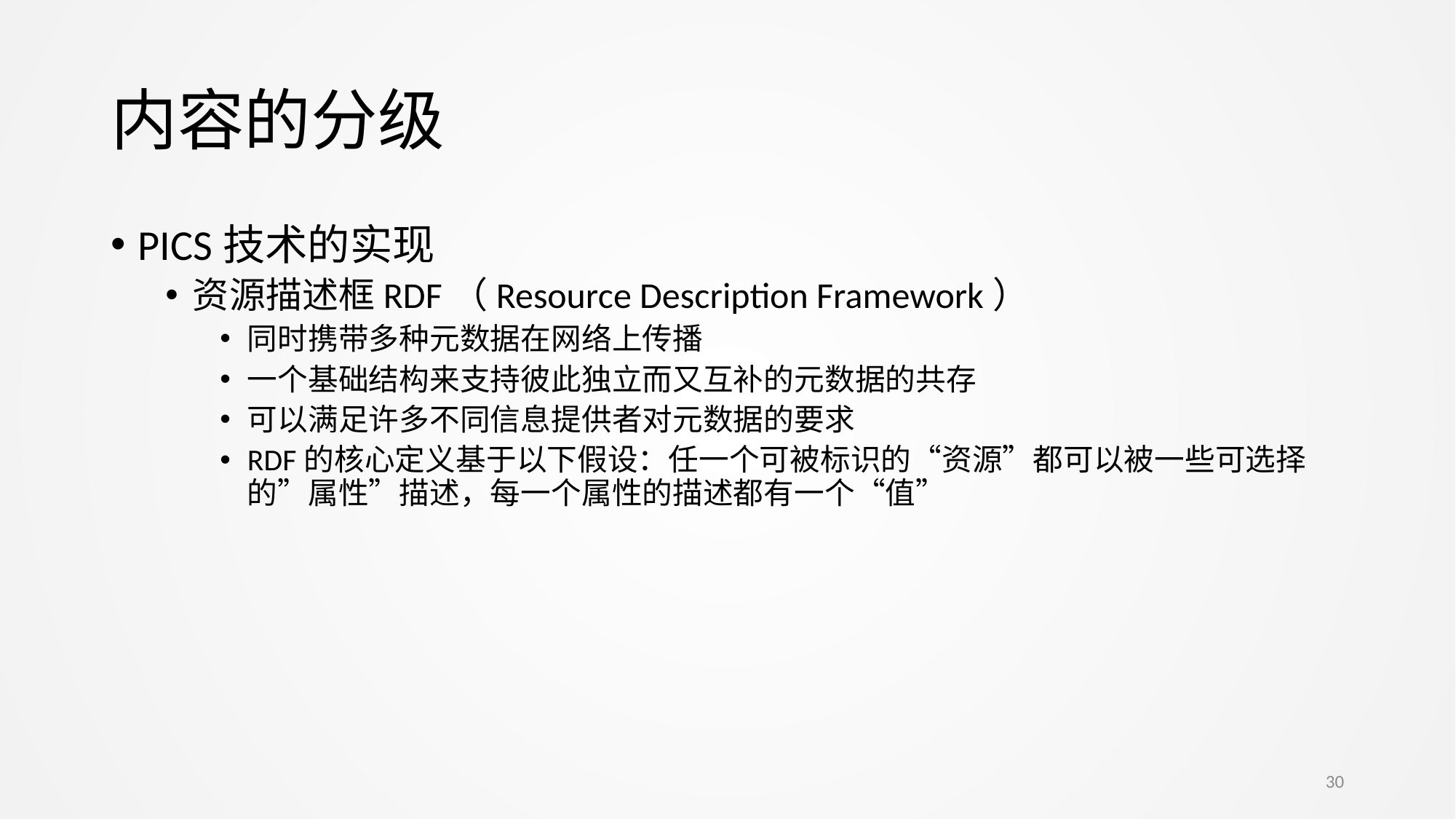

# 内容的分级
PICS技术的实现
资源描述框RDF（Resource Description Framework）
同时携带多种元数据在网络上传播
一个基础结构来支持彼此独立而又互补的元数据的共存
可以满足许多不同信息提供者对元数据的要求
RDF的核心定义基于以下假设：任一个可被标识的“资源”都可以被一些可选择的”属性”描述，每一个属性的描述都有一个“值”

30